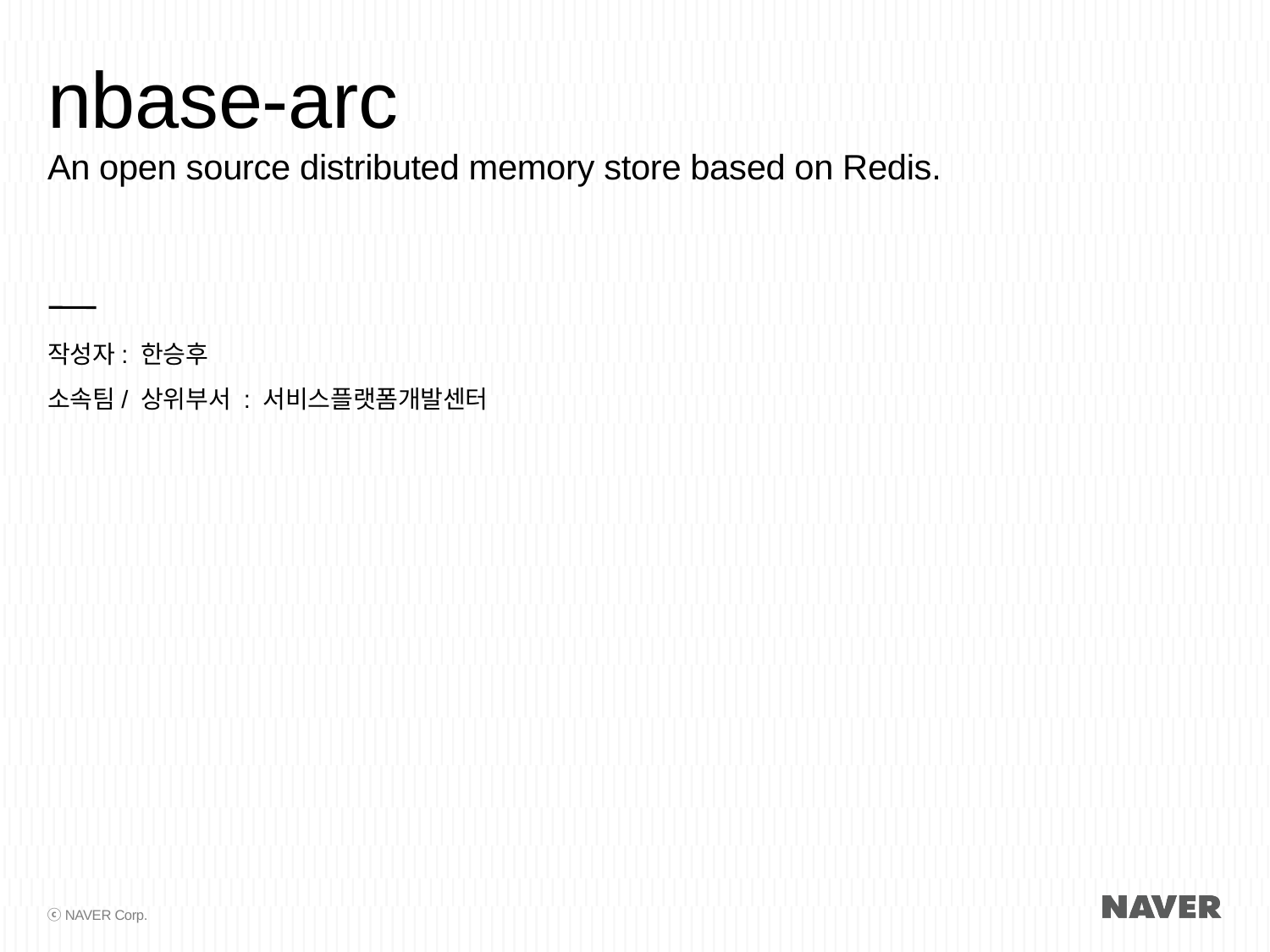

# nbase-arc An open source distributed memory store based on Redis.
작성자: 한승후
소속팀/ 상위부서 : 서비스플랫폼개발센터
ⓒ NAVER Corp.